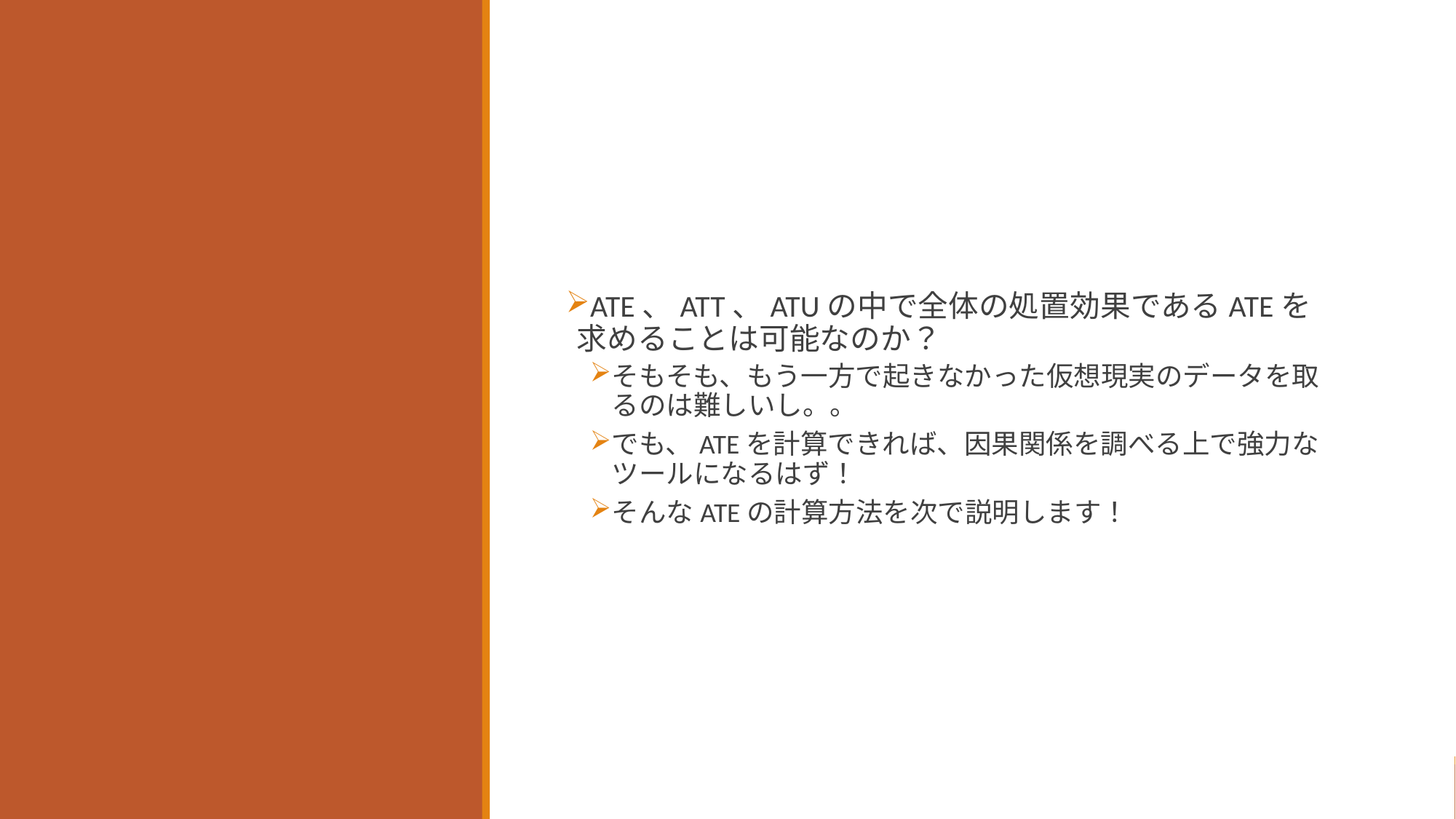

ATE、ATT、ATUの中で全体の処置効果であるATEを求めることは可能なのか？
そもそも、もう一方で起きなかった仮想現実のデータを取るのは難しいし。。
でも、ATEを計算できれば、因果関係を調べる上で強力なツールになるはず！
そんなATEの計算方法を次で説明します！